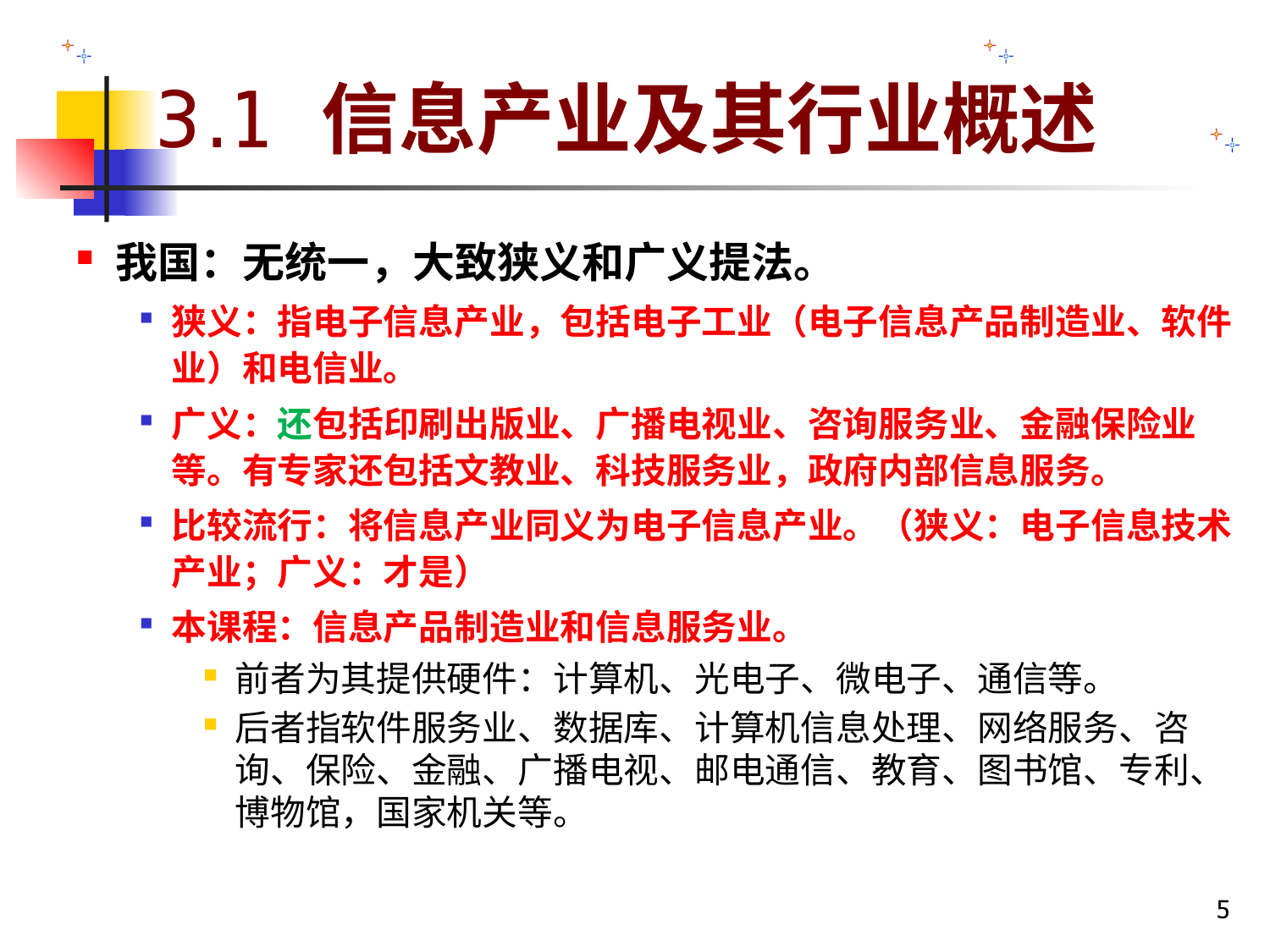

# 3.1 信息产业及其行业概述
我国：无统一，大致狭义和广义提法。
狭义：指电子信息产业，包括电子工业（电子信息产品制造业、软件业）和电信业。
广义：还包括印刷出版业、广播电视业、咨询服务业、金融保险业等。有专家还包括文教业、科技服务业，政府内部信息服务。
比较流行：将信息产业同义为电子信息产业。（狭义：电子信息技术产业；广义：才是）
本课程：信息产品制造业和信息服务业。
前者为其提供硬件：计算机、光电子、微电子、通信等。
后者指软件服务业、数据库、计算机信息处理、网络服务、咨询、保险、金融、广播电视、邮电通信、教育、图书馆、专利、博物馆，国家机关等。
5